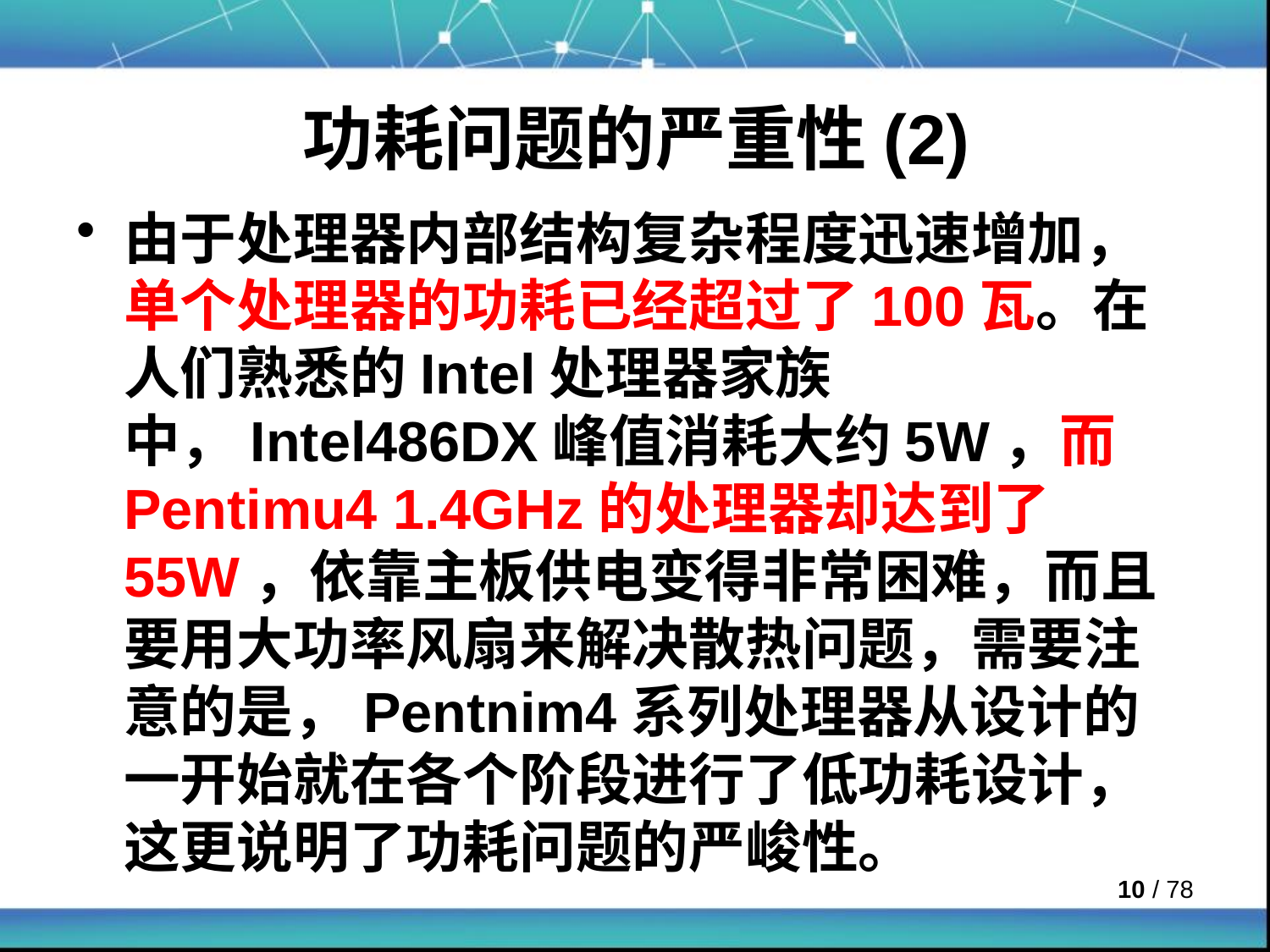

# 功耗问题的严重性(2)
由于处理器内部结构复杂程度迅速增加，单个处理器的功耗已经超过了100瓦。在人们熟悉的Intel处理器家族中，Intel486DX峰值消耗大约5W，而Pentimu4 1.4GHz的处理器却达到了55W，依靠主板供电变得非常困难，而且要用大功率风扇来解决散热问题，需要注意的是，Pentnim4系列处理器从设计的一开始就在各个阶段进行了低功耗设计，这更说明了功耗问题的严峻性。
10 / 78